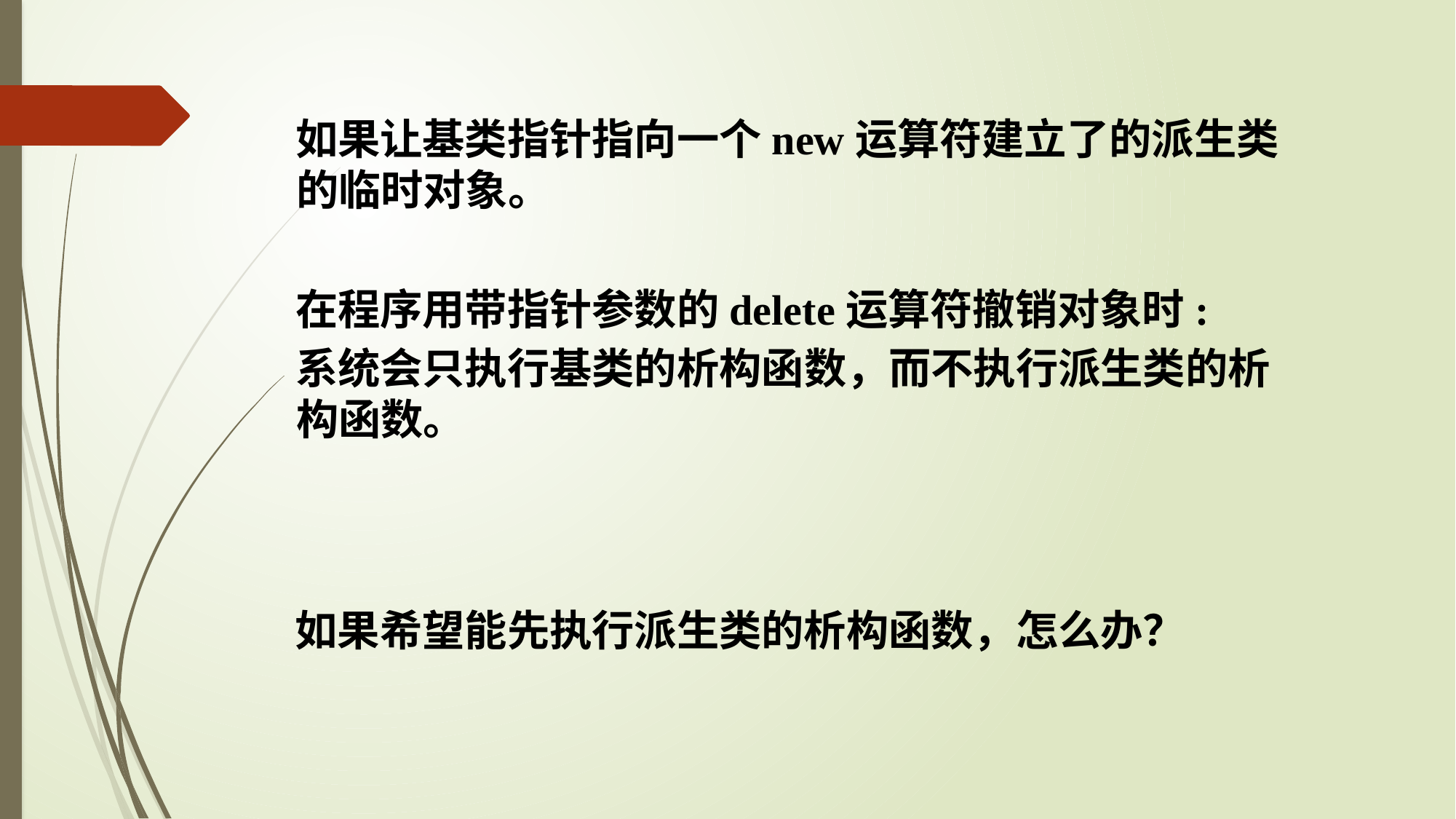

如果让基类指针指向一个new运算符建立了的派生类的临时对象。

在程序用带指针参数的delete运算符撤销对象时:
系统会只执行基类的析构函数，而不执行派生类的析构函数。

如果希望能先执行派生类的析构函数，怎么办？